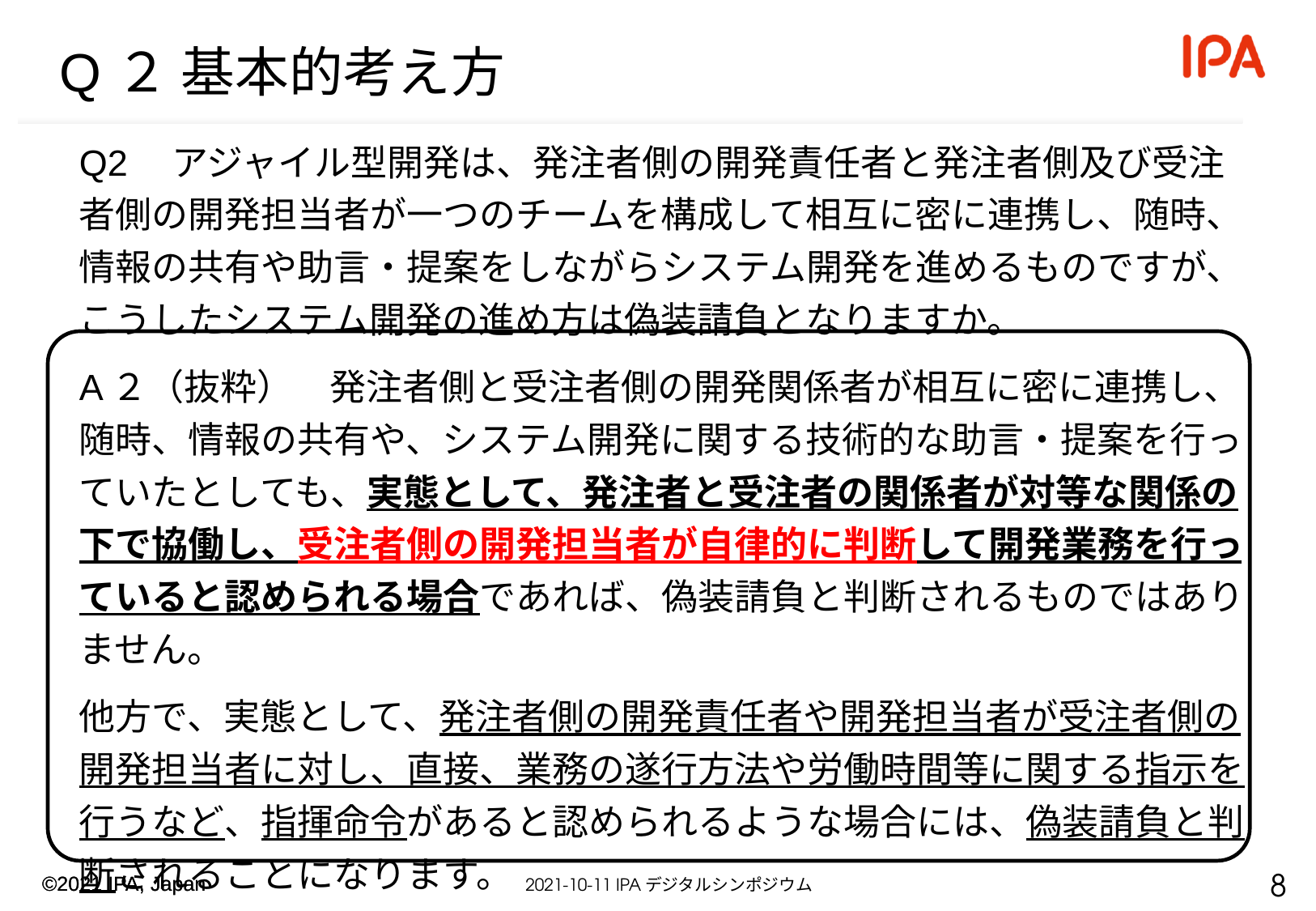

# Q２ 基本的考え方
Q2　アジャイル型開発は、発注者側の開発責任者と発注者側及び受注者側の開発担当者が一つのチームを構成して相互に密に連携し、随時、情報の共有や助言・提案をしながらシステム開発を進めるものですが、こうしたシステム開発の進め方は偽装請負となりますか。
A２（抜粋）　発注者側と受注者側の開発関係者が相互に密に連携し、随時、情報の共有や、システム開発に関する技術的な助言・提案を行っていたとしても、実態として、発注者と受注者の関係者が対等な関係の下で協働し、受注者側の開発担当者が自律的に判断して開発業務を行っていると認められる場合であれば、偽装請負と判断されるものではありません。
他方で、実態として、発注者側の開発責任者や開発担当者が受注者側の開発担当者に対し、直接、業務の遂行方法や労働時間等に関する指示を行うなど、指揮命令があると認められるような場合には、偽装請負と判断されることになります。

8